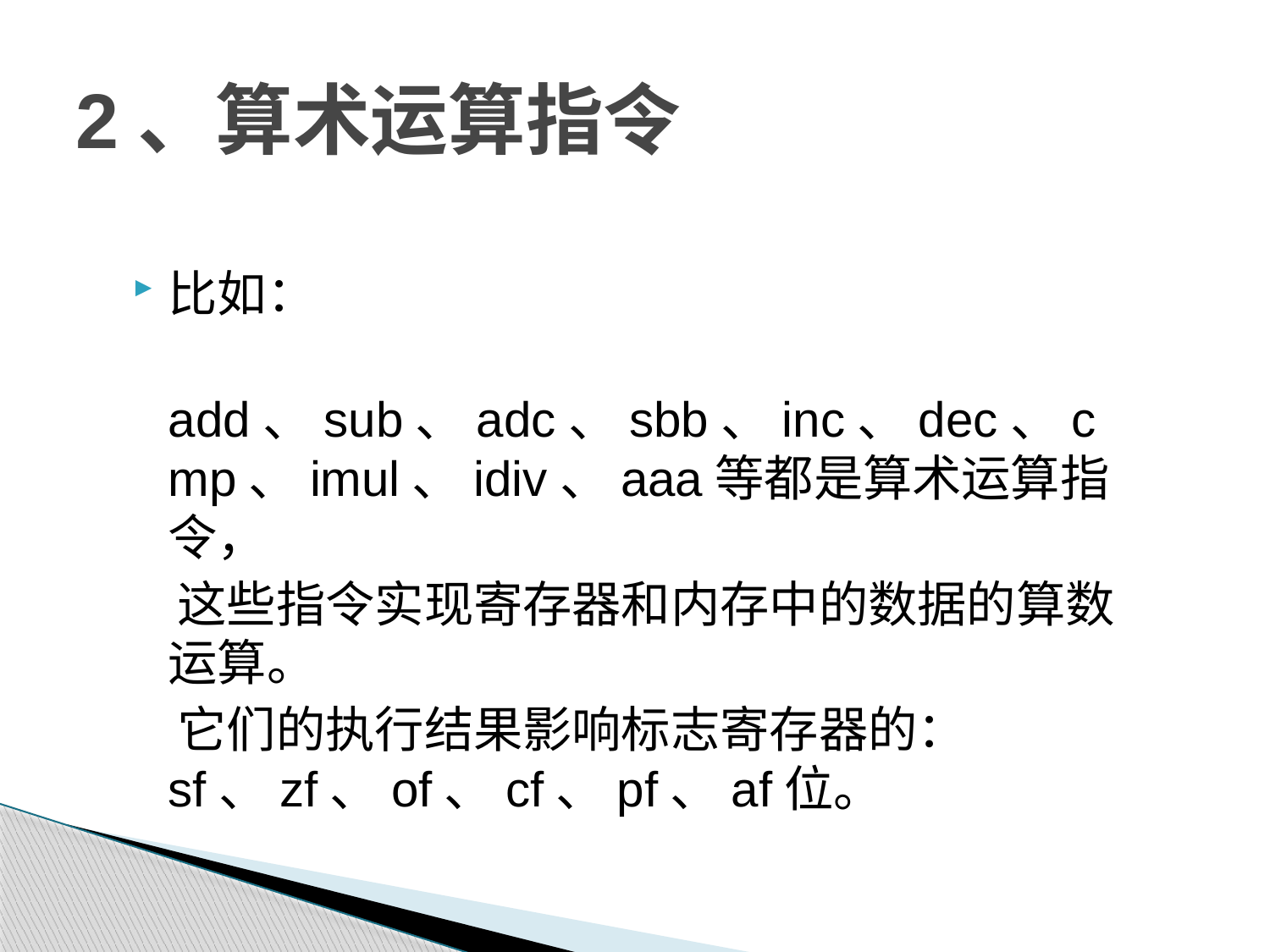

# 2、算术运算指令
比如：
   add、sub、adc、sbb、inc、dec、cmp、imul、idiv、aaa等都是算术运算指令，
   这些指令实现寄存器和内存中的数据的算数运算。
   它们的执行结果影响标志寄存器的：sf、zf、of、cf、pf、af位。